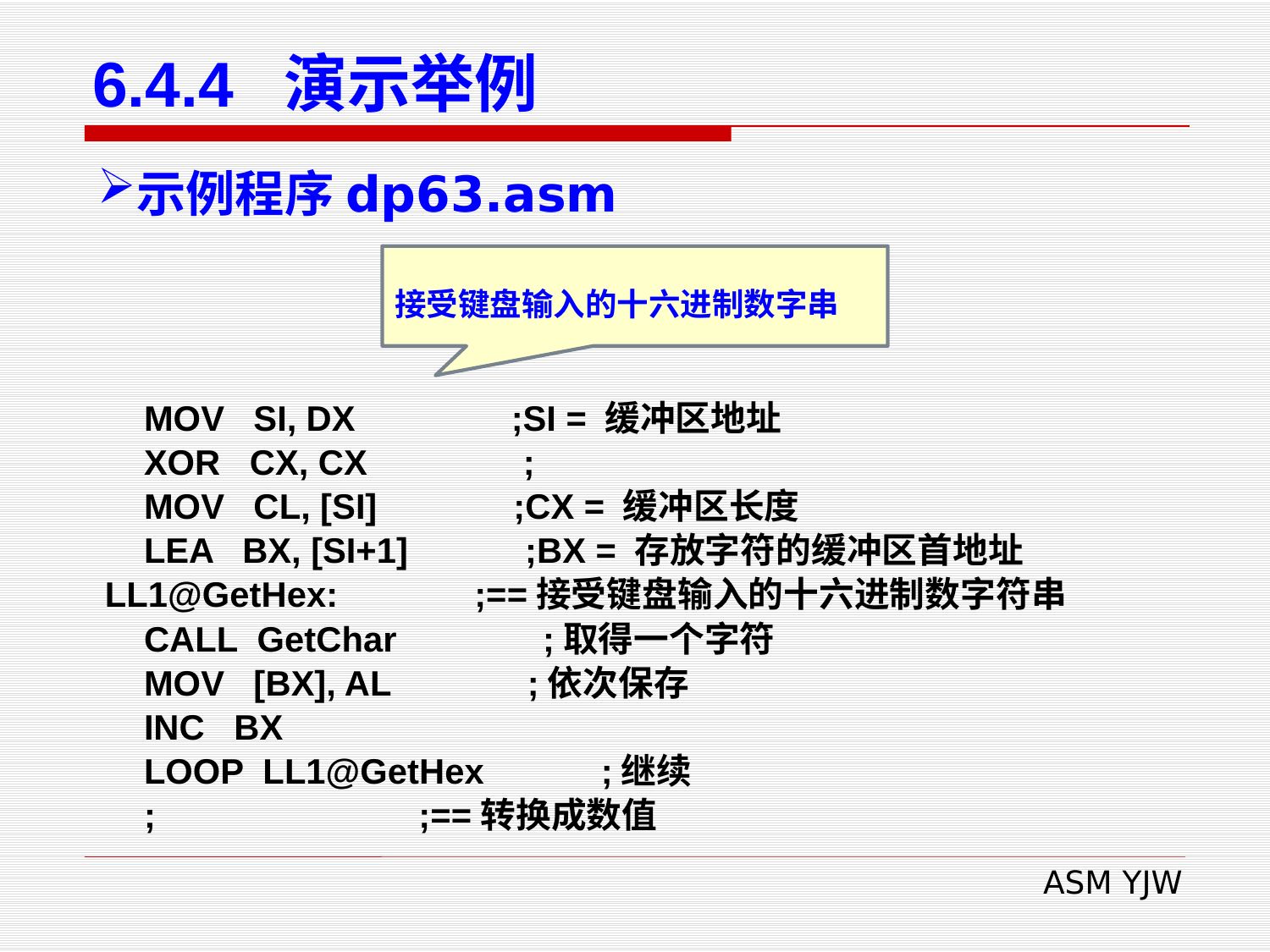

# 6.4.4  演示举例
示例程序dp63.asm

接受键盘输入的十六进制数字串
    MOV   SI, DX                ;SI = 缓冲区地址
    XOR   CX, CX                ;
    MOV   CL, [SI]              ;CX = 缓冲区长度
    LEA   BX, [SI+1]            ;BX = 存放字符的缓冲区首地址LL1@GetHex:              ;==接受键盘输入的十六进制数字符串
    CALL  GetChar               ;取得一个字符
    MOV   [BX], AL              ;依次保存
    INC   BX
    LOOP  LL1@GetHex            ;继续
    ;                           ;==转换成数值